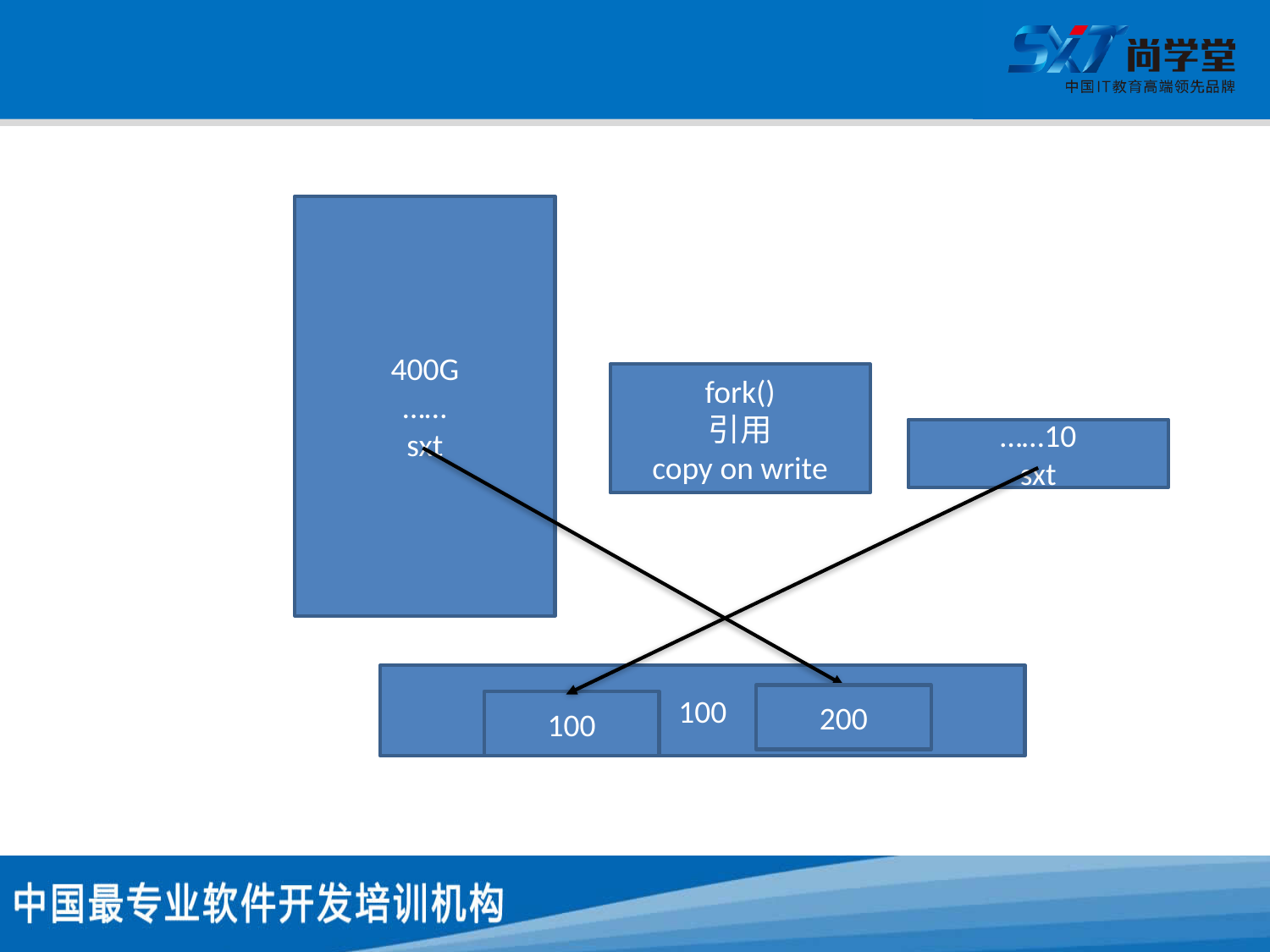

#

400G
……
sxt
fork()
引用
copy on write
……10
sxt
100
200
100